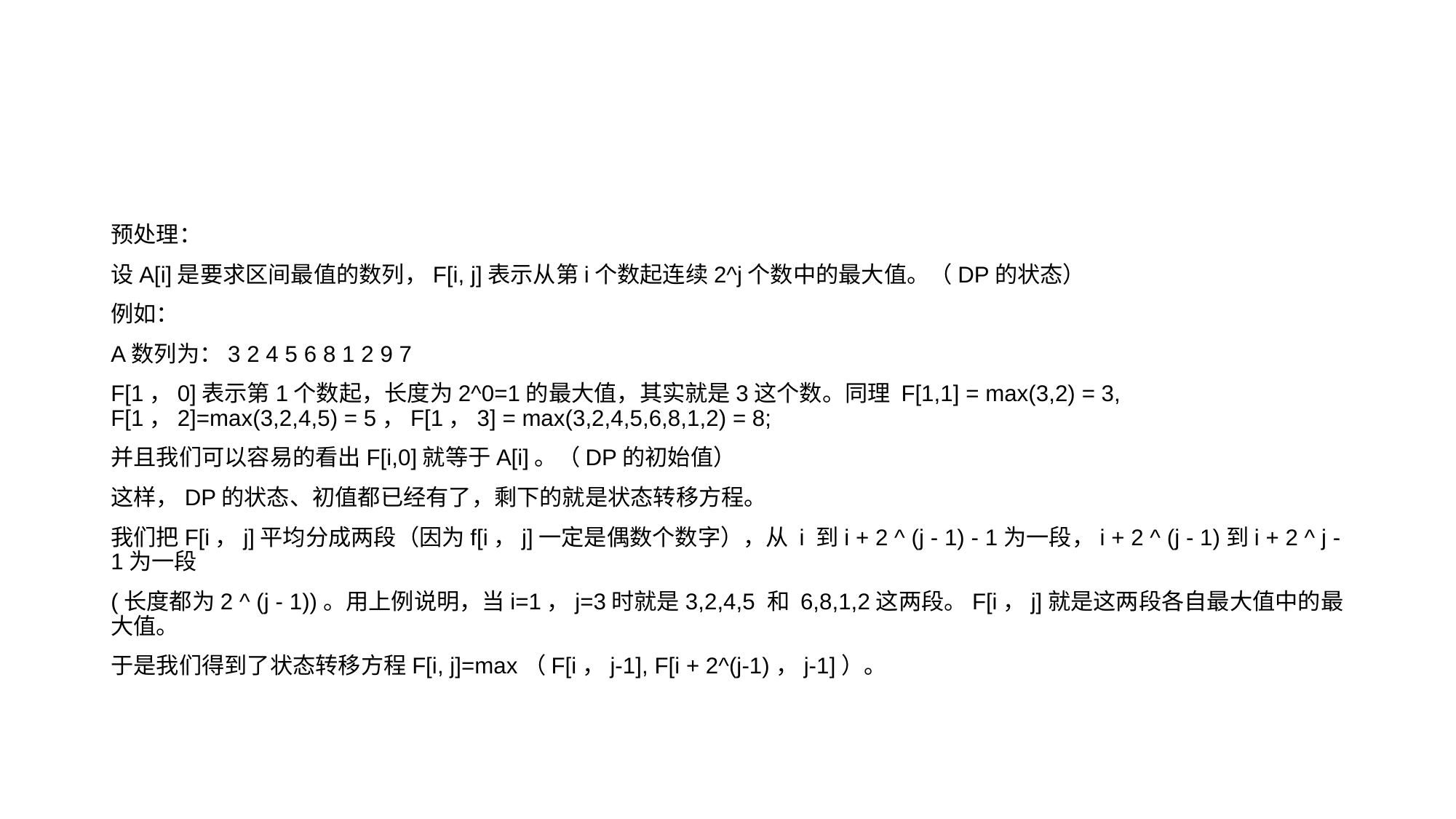

#
预处理：
设A[i]是要求区间最值的数列，F[i, j]表示从第i个数起连续2^j个数中的最大值。（DP的状态）
例如：
A数列为：3 2 4 5 6 8 1 2 9 7
F[1，0]表示第1个数起，长度为2^0=1的最大值，其实就是3这个数。同理 F[1,1] = max(3,2) = 3, F[1，2]=max(3,2,4,5) = 5，F[1，3] = max(3,2,4,5,6,8,1,2) = 8;
并且我们可以容易的看出F[i,0]就等于A[i]。（DP的初始值）
这样，DP的状态、初值都已经有了，剩下的就是状态转移方程。
我们把F[i，j]平均分成两段（因为f[i，j]一定是偶数个数字），从 i 到i + 2 ^ (j - 1) - 1为一段，i + 2 ^ (j - 1)到i + 2 ^ j - 1为一段
(长度都为2 ^ (j - 1))。用上例说明，当i=1，j=3时就是3,2,4,5 和 6,8,1,2这两段。F[i，j]就是这两段各自最大值中的最大值。
于是我们得到了状态转移方程F[i, j]=max（F[i，j-1], F[i + 2^(j-1)，j-1]）。